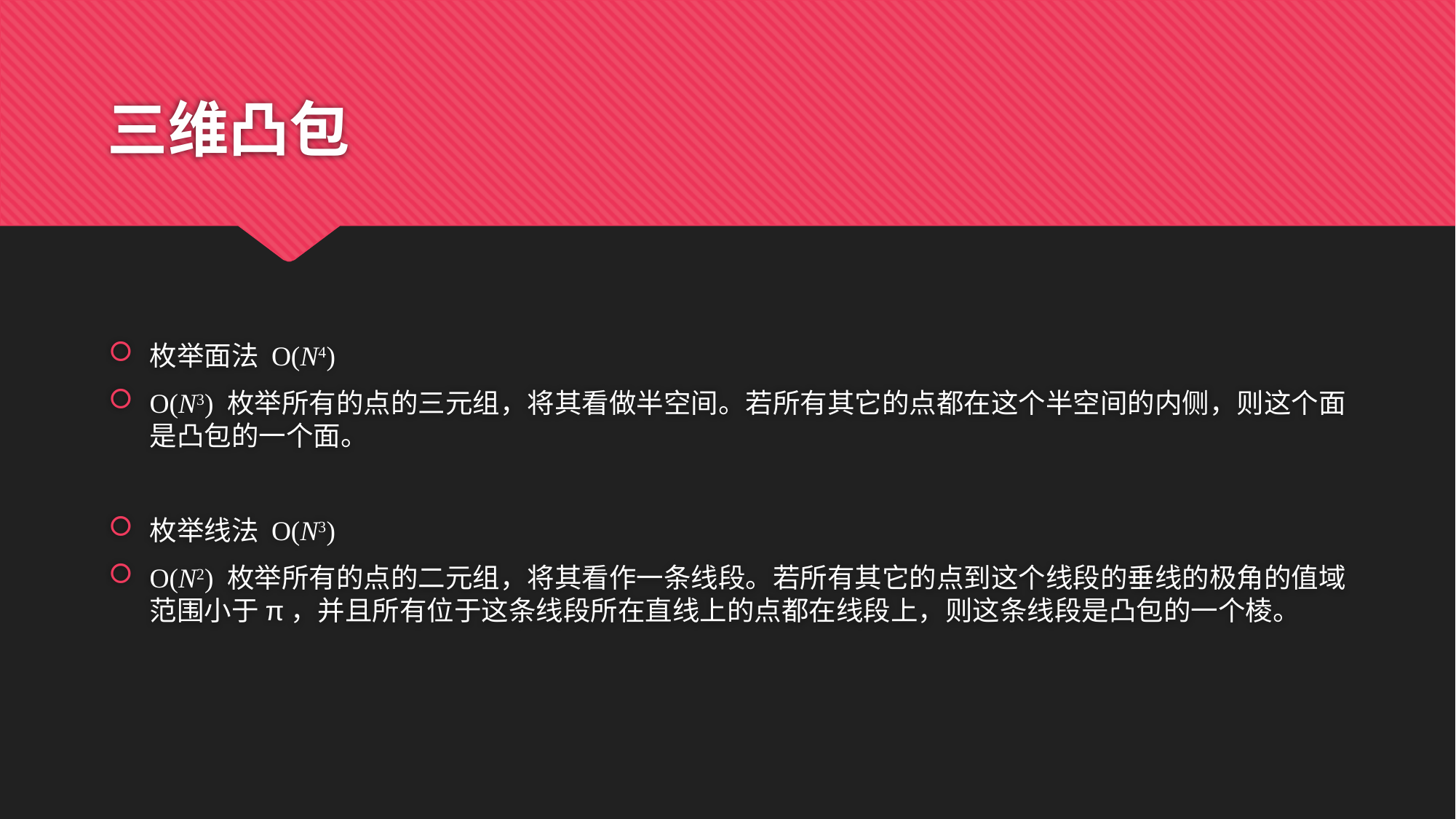

# 三维凸包
枚举面法 O(N4)
O(N3) 枚举所有的点的三元组，将其看做半空间。若所有其它的点都在这个半空间的内侧，则这个面是凸包的一个面。

枚举线法 O(N3)
O(N2) 枚举所有的点的二元组，将其看作一条线段。若所有其它的点到这个线段的垂线的极角的值域范围小于π，并且所有位于这条线段所在直线上的点都在线段上，则这条线段是凸包的一个棱。